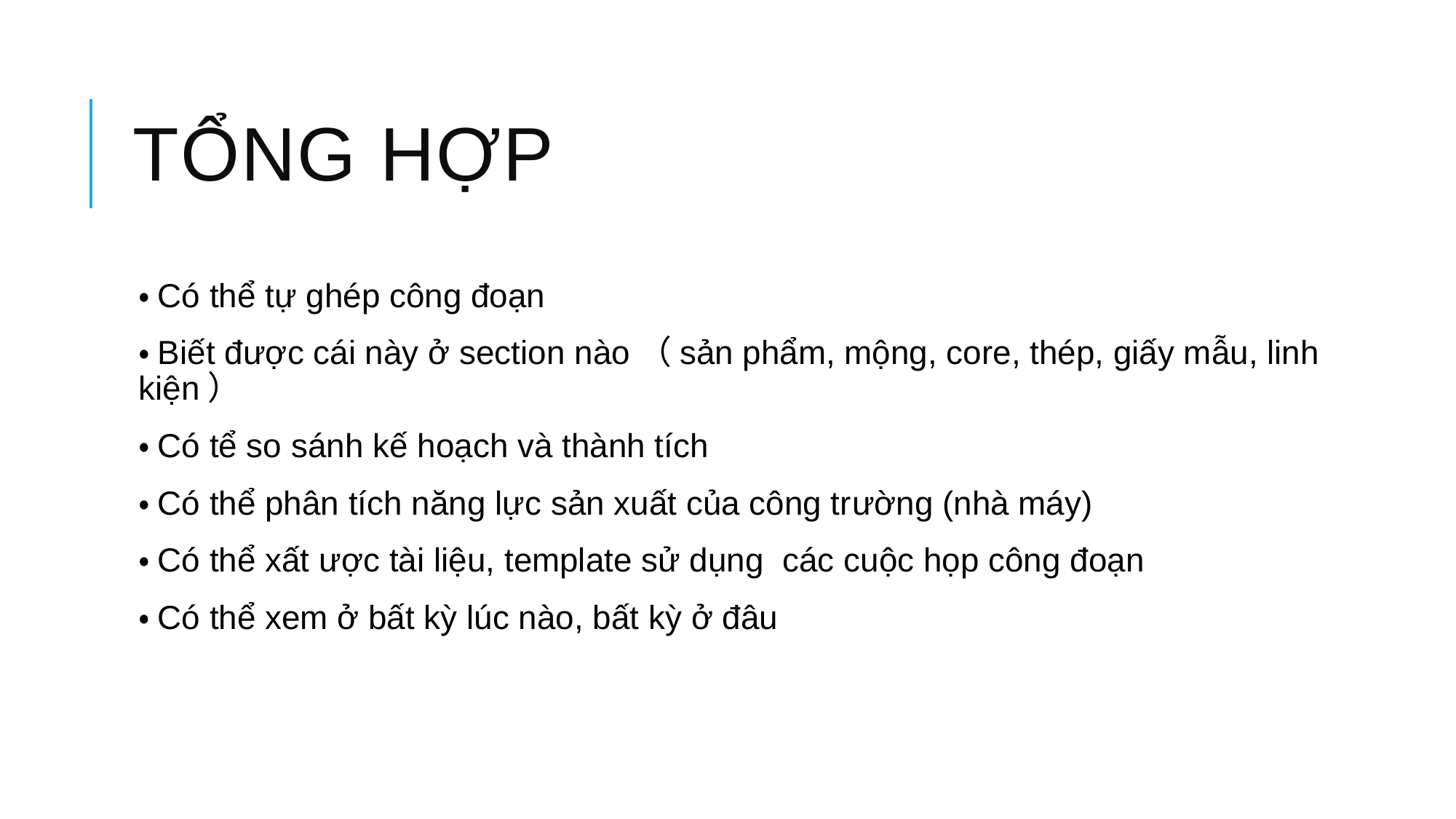

# Tổng hợp
・Có thể tự ghép công đoạn
・Biết được cái này ở section nào（sản phẩm, mộng, core, thép, giấy mẫu, linh kiện）
・Có tể so sánh kế hoạch và thành tích
・Có thể phân tích năng lực sản xuất của công trường (nhà máy)
・Có thể xất ược tài liệu, template sử dụng  các cuộc họp công đoạn
・Có thể xem ở bất kỳ lúc nào, bất kỳ ở đâu